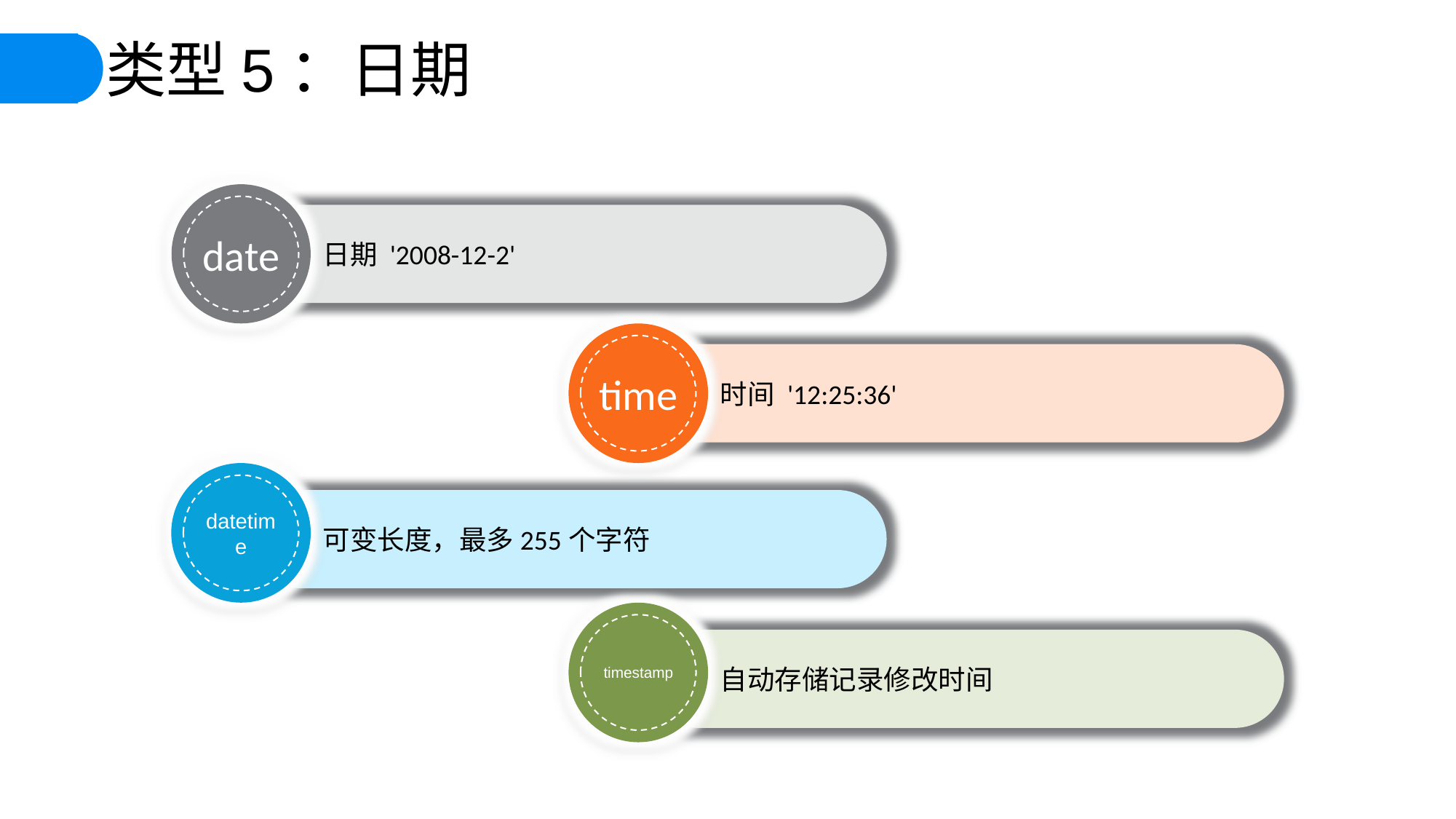

类型5：日期

date
日期 '2008-12-2'

time
时间 '12:25:36'
绝非来自正式职权

datetime
可变长度，最多255个字符

timestamp
自动存储记录修改时间